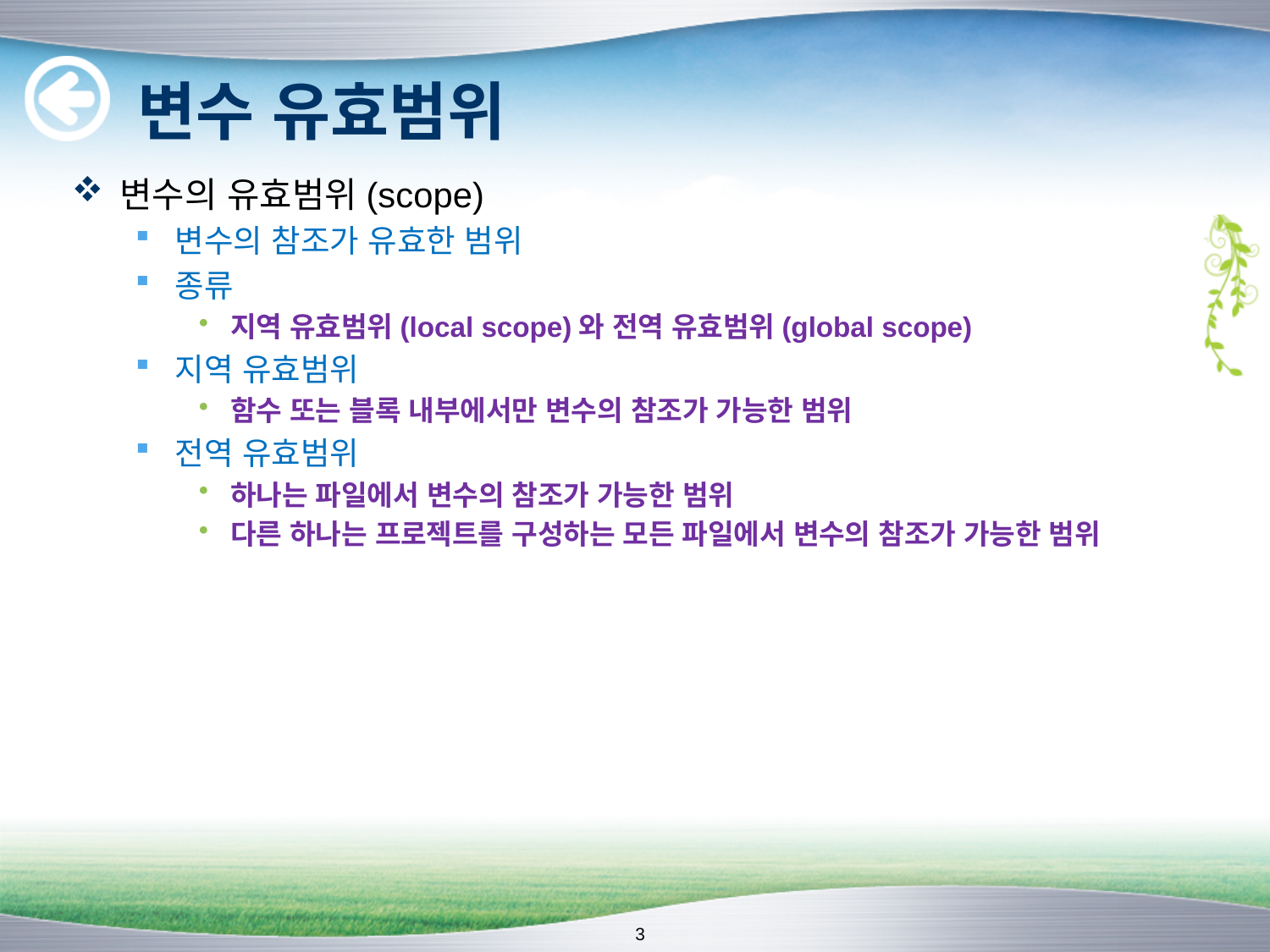

# 변수 유효범위
변수의 유효범위(scope)
변수의 참조가 유효한 범위
종류
지역 유효범위(local scope)와 전역 유효범위(global scope)
지역 유효범위
함수 또는 블록 내부에서만 변수의 참조가 가능한 범위
전역 유효범위
하나는 파일에서 변수의 참조가 가능한 범위
다른 하나는 프로젝트를 구성하는 모든 파일에서 변수의 참조가 가능한 범위
3